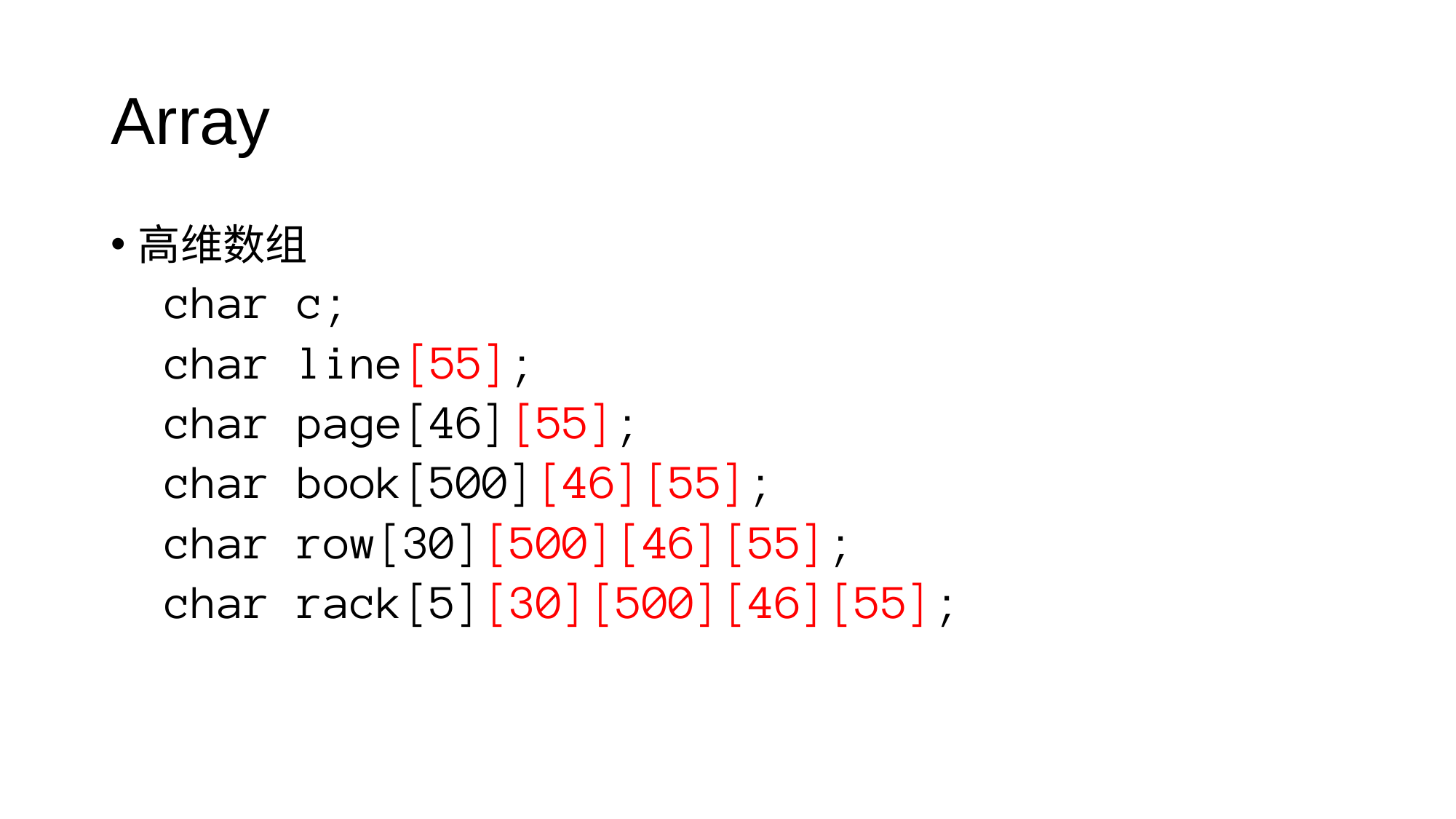

# Array
高维数组
char c;
char line[55];
char page[46][55];
char book[500][46][55];
char row[30][500][46][55];
char rack[5][30][500][46][55];